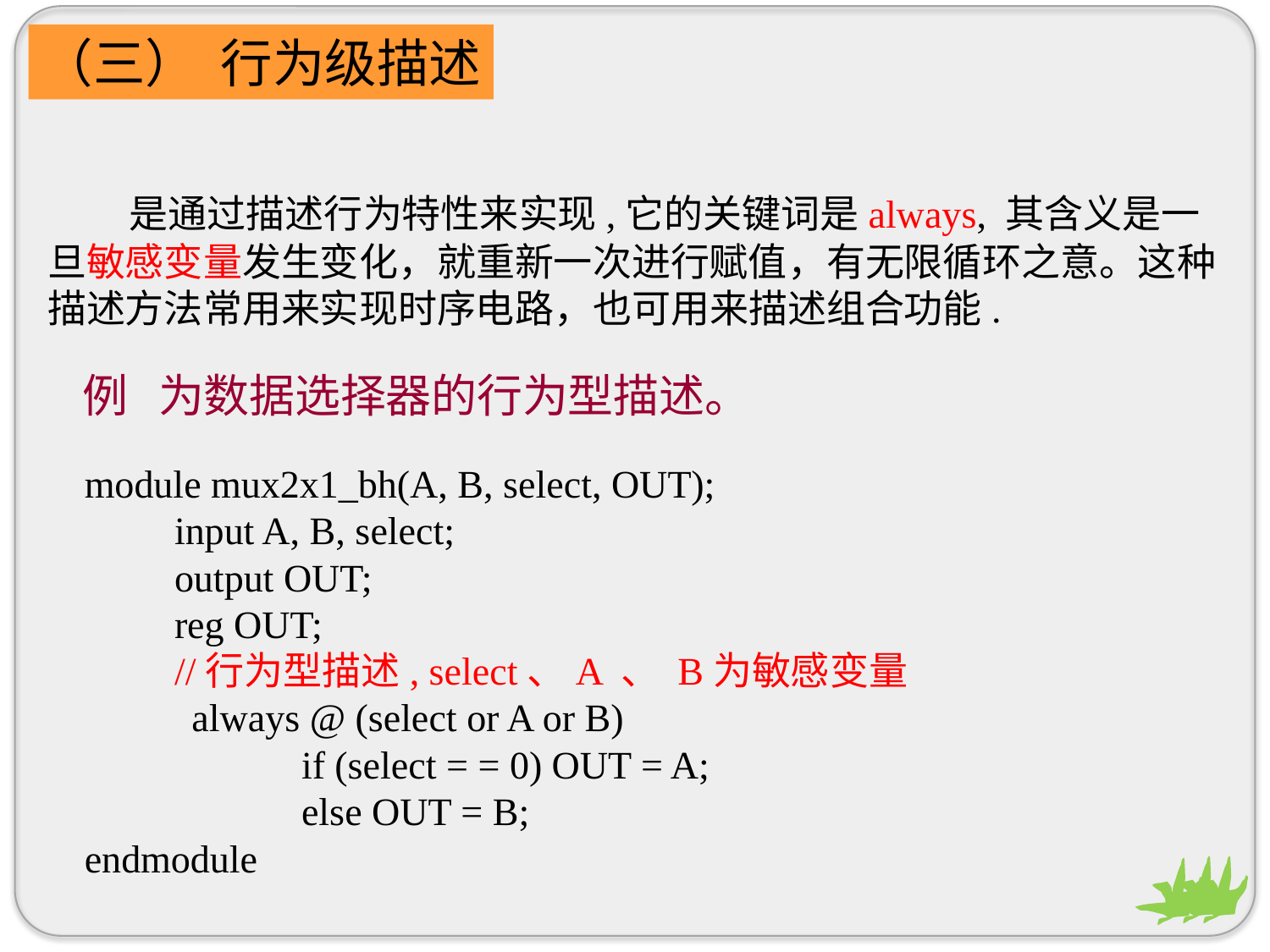

（三）  行为级描述
       是通过描述行为特性来实现,它的关键词是always, 其含义是一旦敏感变量发生变化，就重新一次进行赋值，有无限循环之意。这种描述方法常用来实现时序电路，也可用来描述组合功能.
例   为数据选择器的行为型描述。
module mux2x1_bh(A, B, select, OUT);
	input A, B, select;
	output OUT;
	reg OUT;
	//行为型描述, select、A 、 B为敏感变量
           always @ (select or A or B)
		if (select = = 0) OUT = A;
		else OUT = B;
endmodule
18